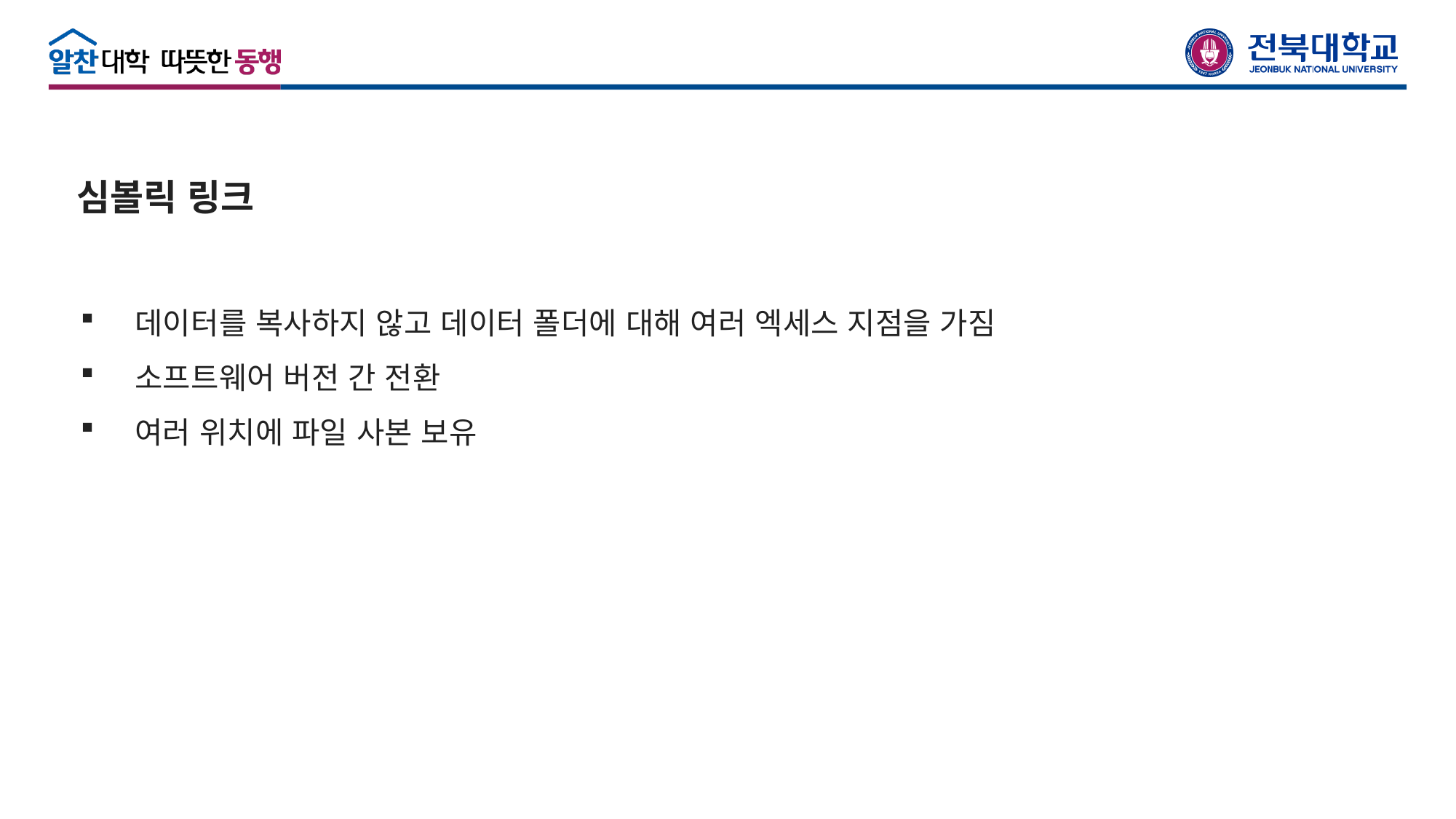

심볼릭 링크
데이터를 복사하지 않고 데이터 폴더에 대해 여러 엑세스 지점을 가짐
소프트웨어 버전 간 전환
여러 위치에 파일 사본 보유